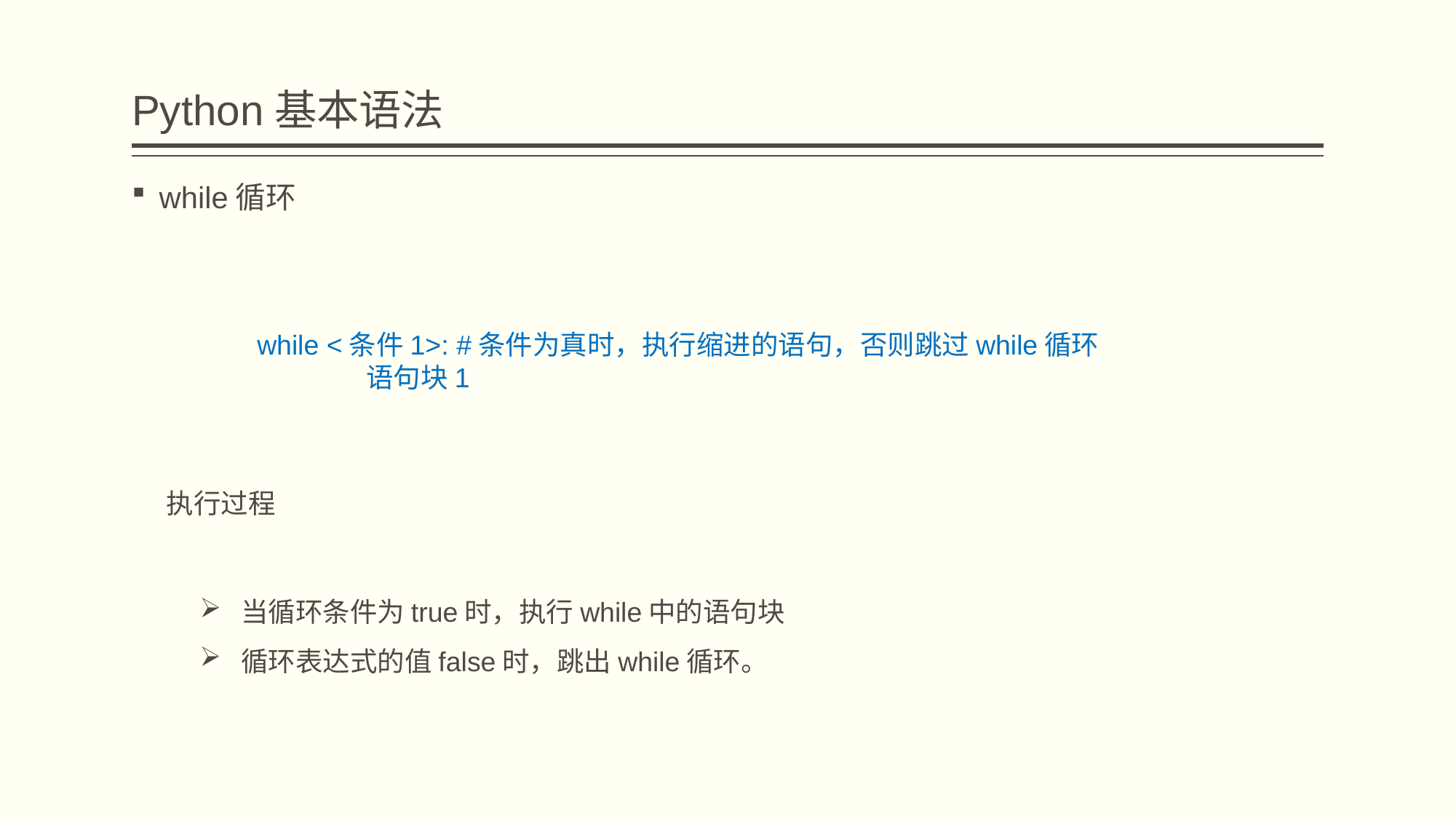

# Python基本语法
while循环
while <条件1>: #条件为真时，执行缩进的语句，否则跳过while循环
	语句块1
执行过程
当循环条件为true时，执行while中的语句块
循环表达式的值false时，跳出while循环。